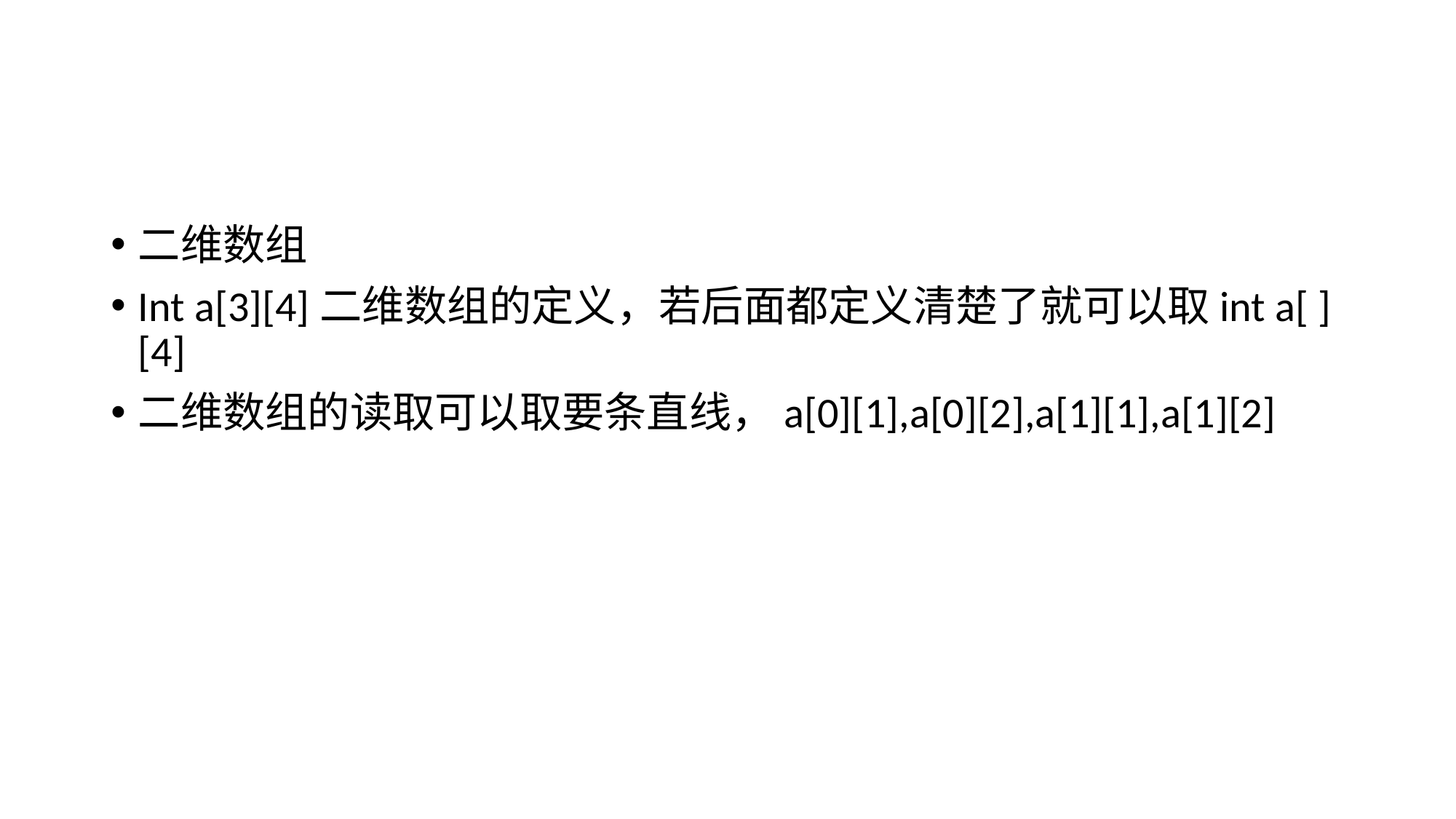

#
二维数组
Int a[3][4]二维数组的定义，若后面都定义清楚了就可以取int a[ ][4]
二维数组的读取可以取要条直线，a[0][1],a[0][2],a[1][1],a[1][2]